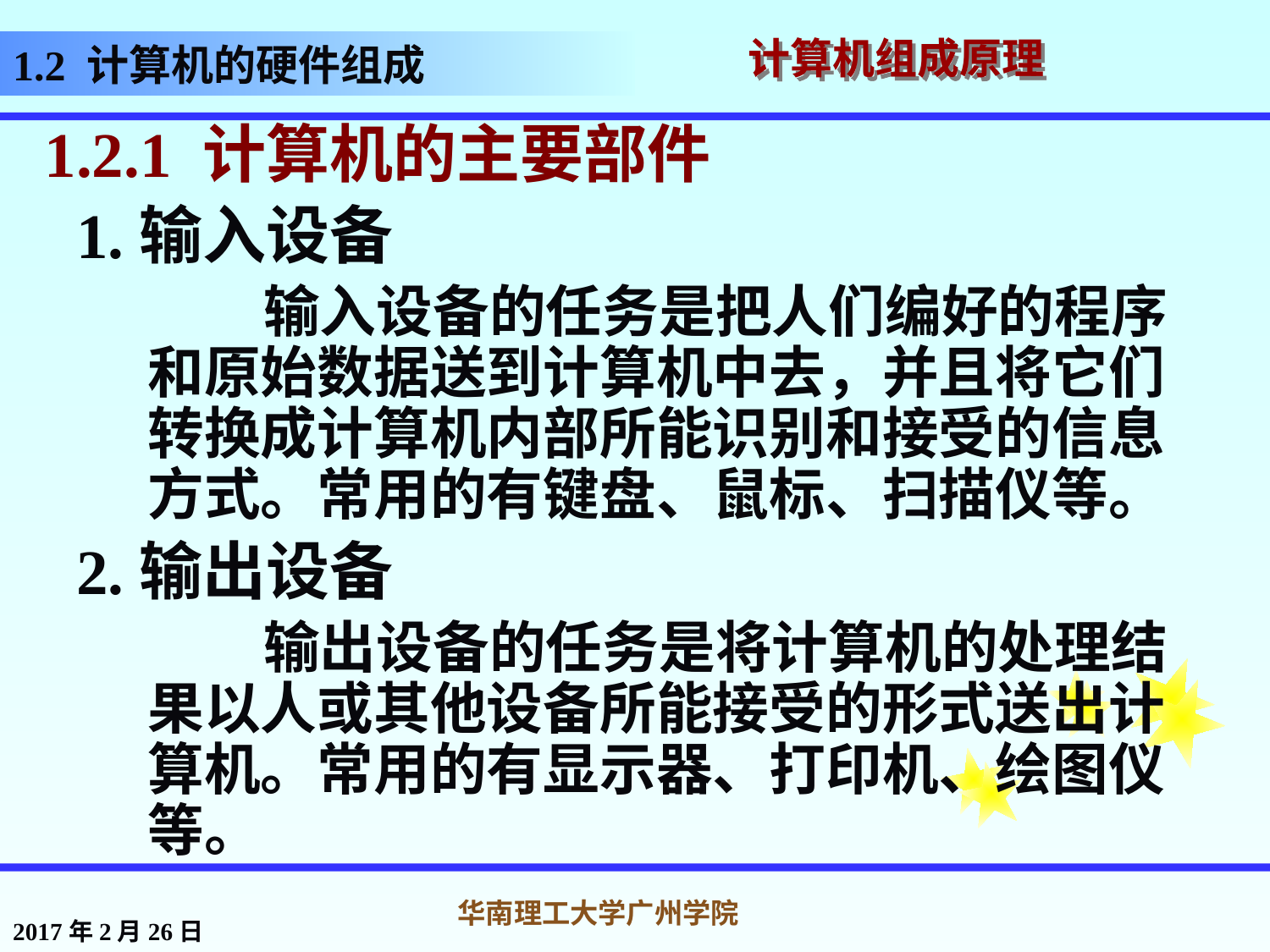

1.2 计算机的硬件组成
1.2.1 计算机的主要部件
  1.输入设备
           输入设备的任务是把人们编好的程序和原始数据送到计算机中去，并且将它们转换成计算机内部所能识别和接受的信息方式。常用的有键盘、鼠标、扫描仪等。
  2.输出设备
           输出设备的任务是将计算机的处理结果以人或其他设备所能接受的形式送出计算机。常用的有显示器、打印机、绘图仪等。
2017年2月26日